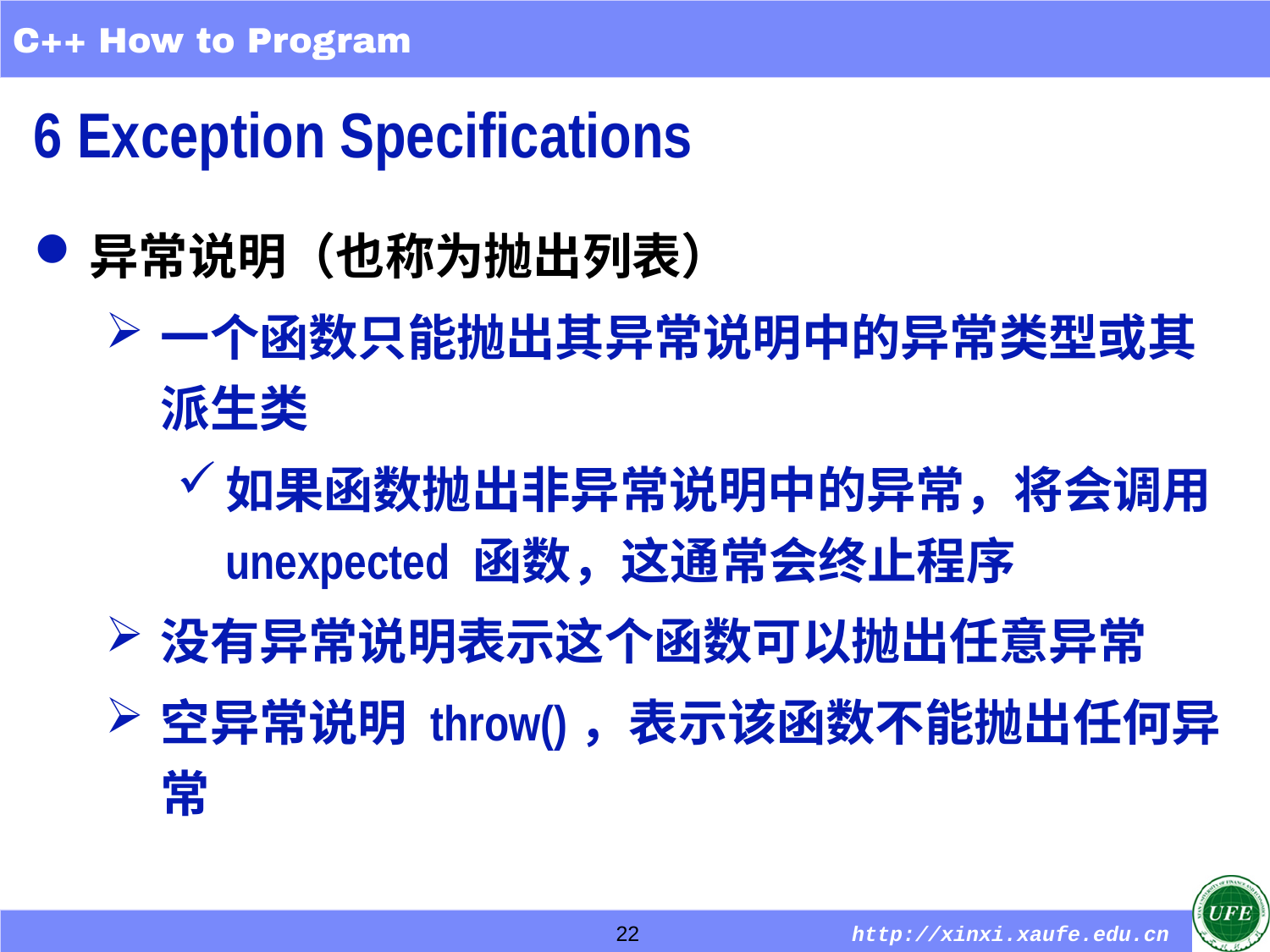

6 Exception Specifications
异常说明（也称为抛出列表）
一个函数只能抛出其异常说明中的异常类型或其派生类
如果函数抛出非异常说明中的异常，将会调用unexpected 函数，这通常会终止程序
没有异常说明表示这个函数可以抛出任意异常
空异常说明 throw()，表示该函数不能抛出任何异常
22